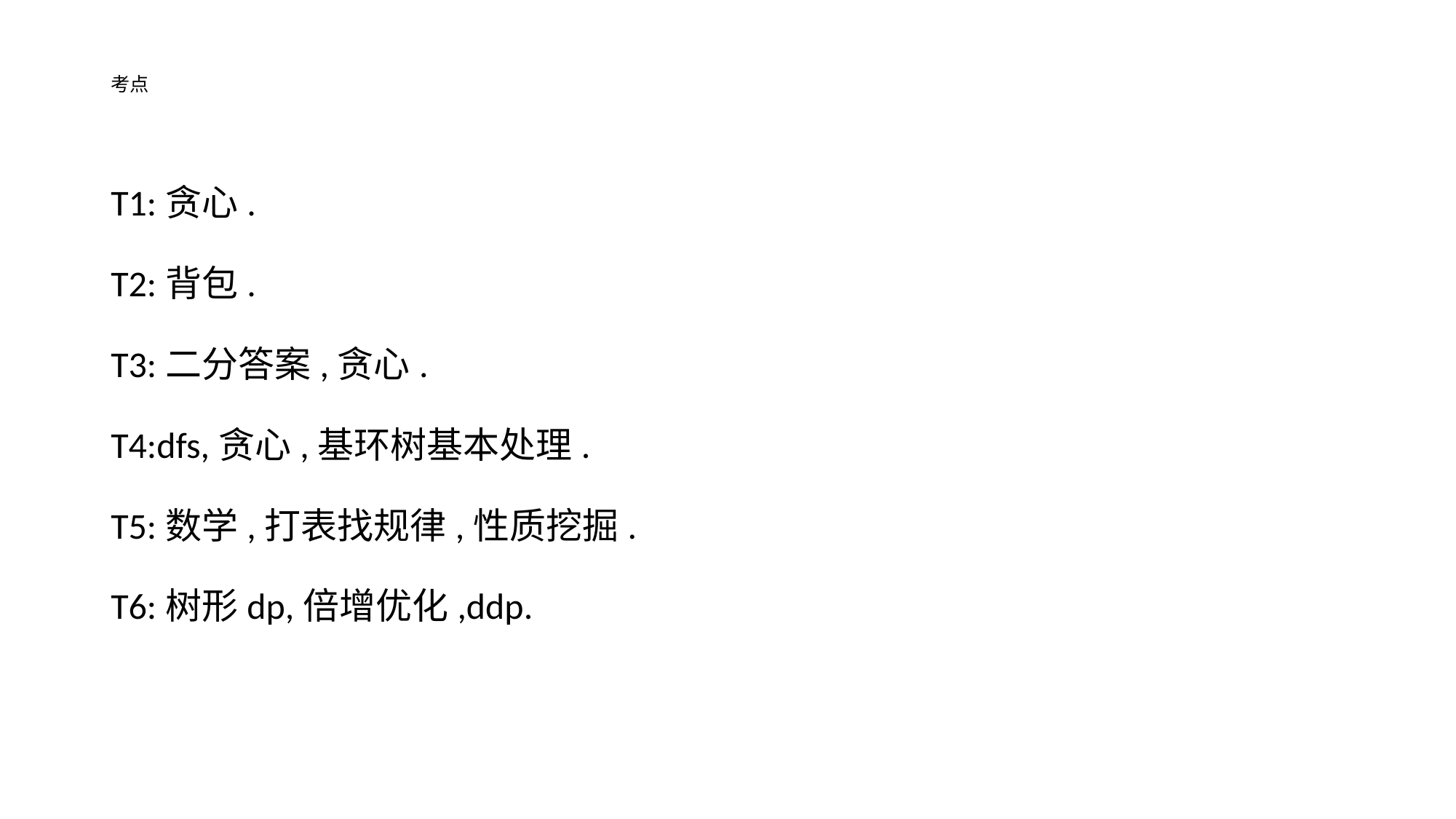

# 考点
T1:贪心.
T2:背包.
T3:二分答案,贪心.
T4:dfs,贪心,基环树基本处理.
T5:数学,打表找规律,性质挖掘.
T6:树形dp,倍增优化,ddp.